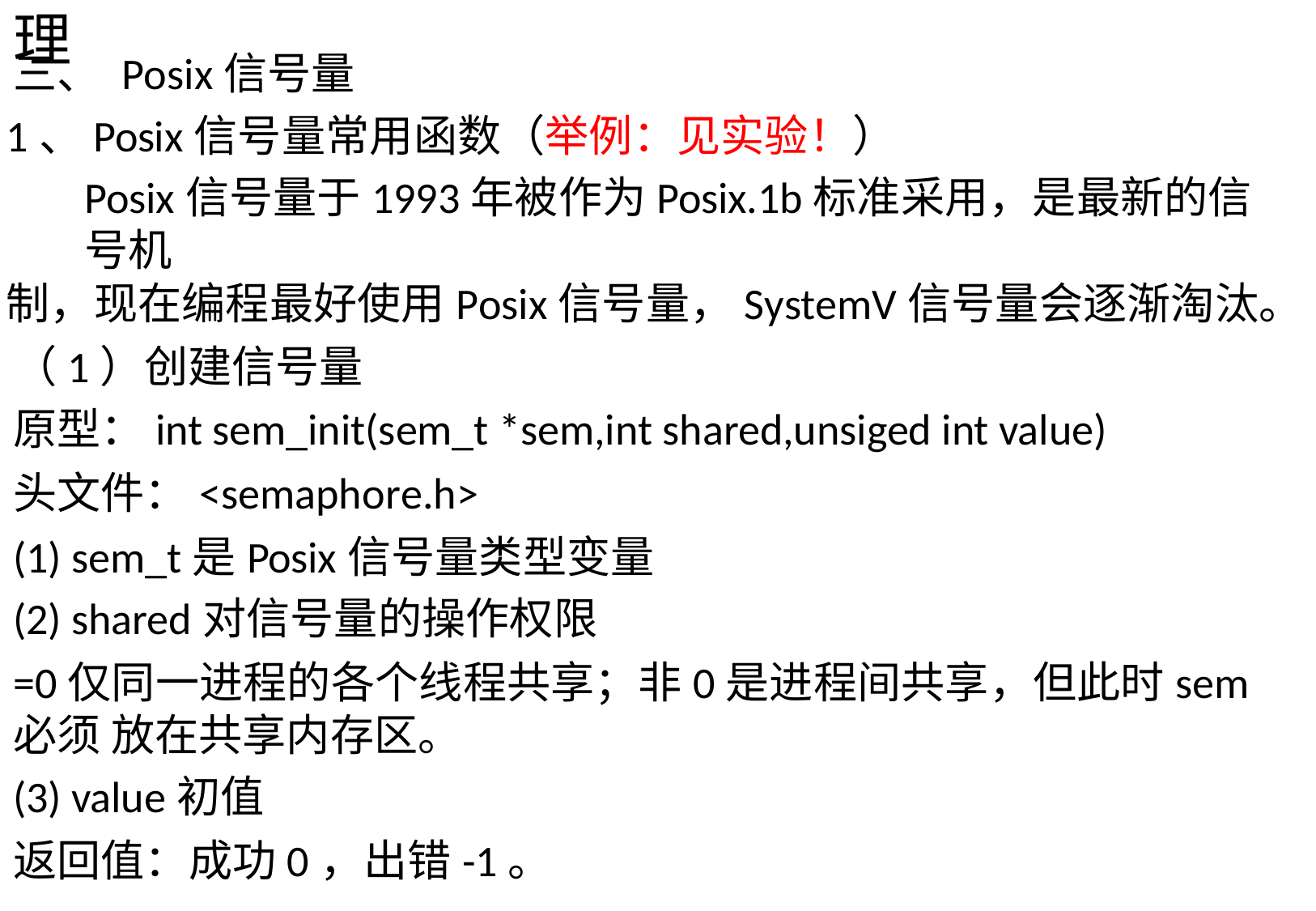

# 9.3 Linux的进程管理
三、 Posix信号量
1、Posix信号量常用函数（举例：见实验！）
Posix信号量于1993年被作为Posix.1b标准采用，是最新的信号机
制，现在编程最好使用Posix信号量，SystemV信号量会逐渐淘汰。
（1）创建信号量
原型：int sem_init(sem_t *sem,int shared,unsiged int value)
头文件：<semaphore.h>
sem_t是Posix信号量类型变量
shared对信号量的操作权限
=0仅同一进程的各个线程共享；非0是进程间共享，但此时sem必须 放在共享内存区。
value初值
返回值：成功0，出错-1。